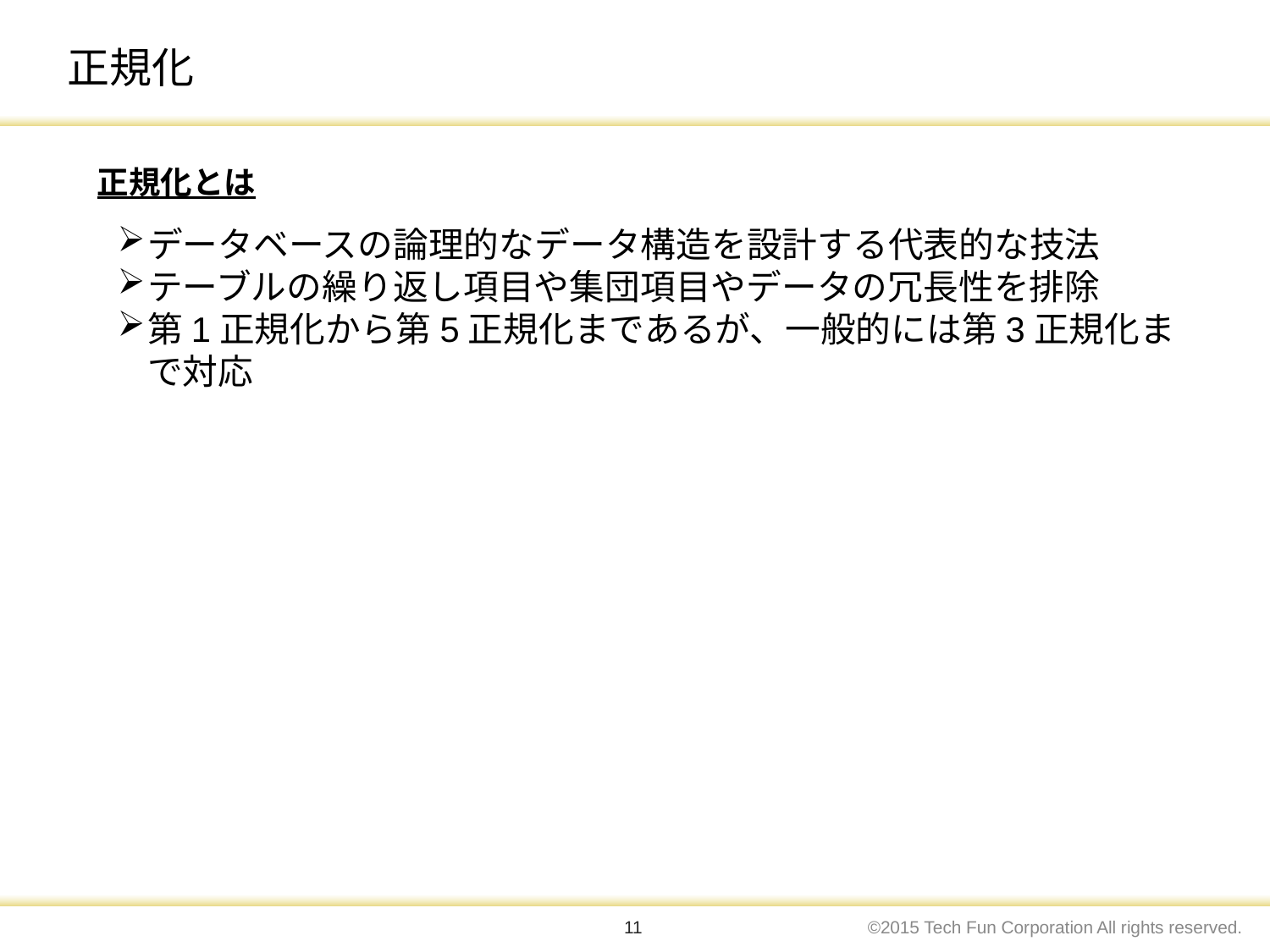

# 正規化

正規化とは
データベースの論理的なデータ構造を設計する代表的な技法
テーブルの繰り返し項目や集団項目やデータの冗長性を排除
第1正規化から第5正規化まであるが、一般的には第3正規化まで対応
11
©2015 Tech Fun Corporation All rights reserved.